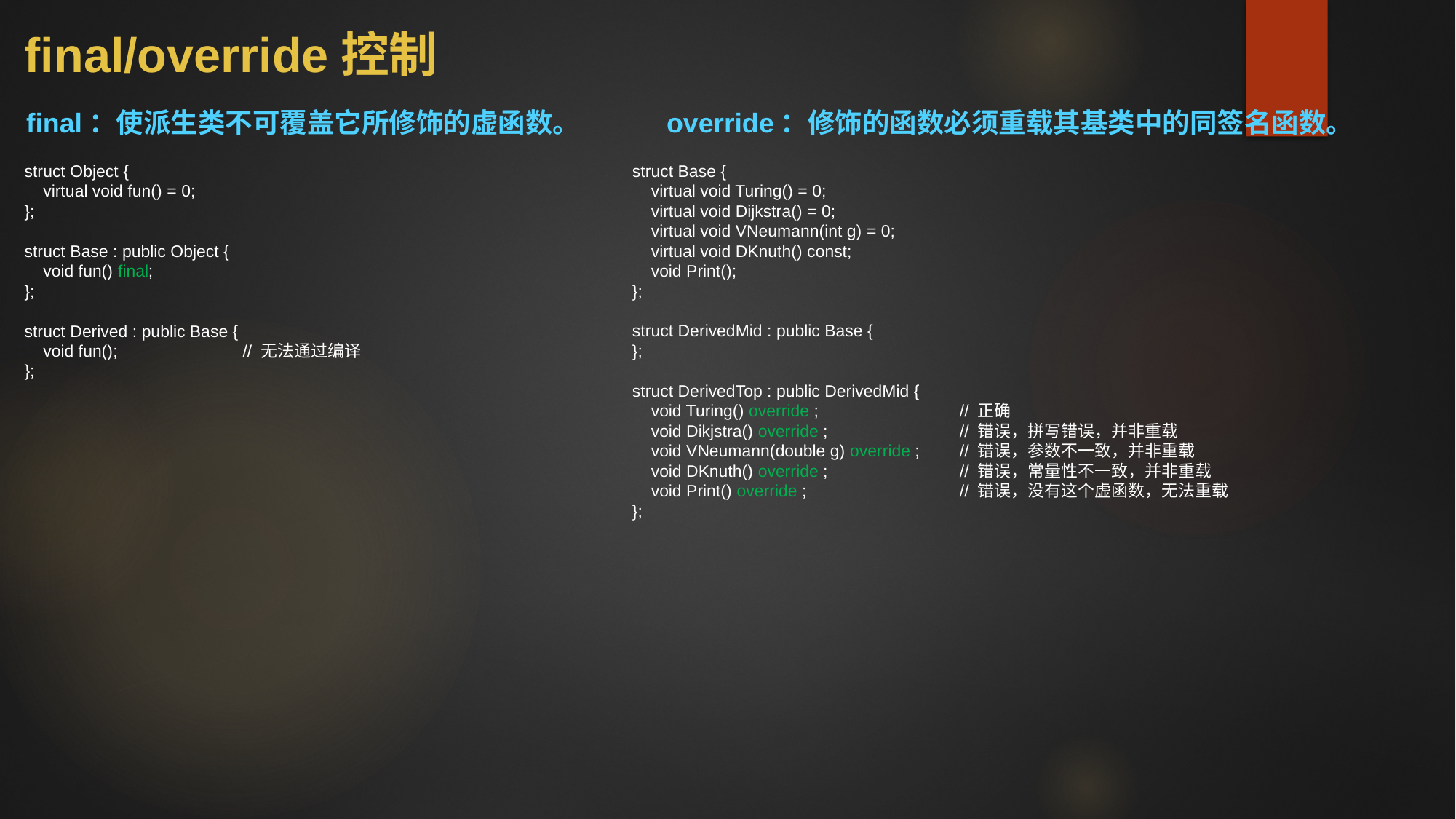

# final/override控制
final：使派生类不可覆盖它所修饰的虚函数。
override：修饰的函数必须重载其基类中的同签名函数。
struct Object {
    virtual void fun() = 0;
};

struct Base : public Object {
    void fun() final;
};

struct Derived : public Base {
    void fun();		// 无法通过编译
};
struct Base {
    virtual void Turing() = 0;
    virtual void Dijkstra() = 0;
    virtual void VNeumann(int g) = 0;
    virtual void DKnuth() const;
    void Print();
};

struct DerivedMid : public Base {
};

struct DerivedTop : public DerivedMid {
    void Turing() override ;		// 正确
    void Dikjstra() override ;		// 错误，拼写错误，并非重载
    void VNeumann(double g) override ;	// 错误，参数不一致，并非重载
    void DKnuth() override ;		// 错误，常量性不一致，并非重载
    void Print() override ;		// 错误，没有这个虚函数，无法重载
};